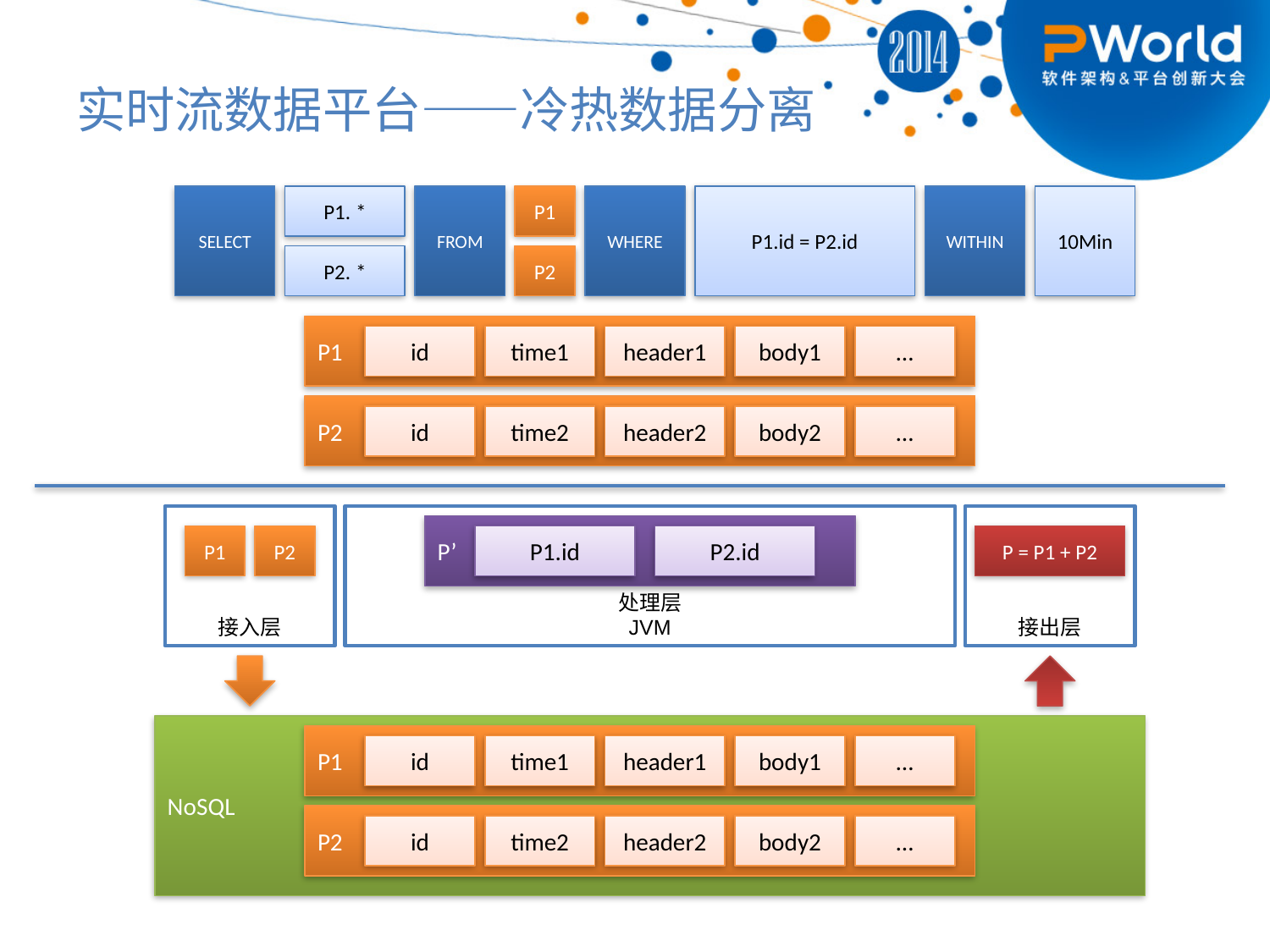

# 实时流数据平台——冷热数据分离
SELECT
P1. *
FROM
P1
WHERE
P1.id = P2.id
WITHIN
10Min
P2. *
P2
P1
id
time1
header1
body1
…
P2
id
time2
header2
body2
…
接入层
处理层
JVM
接出层
P’
P1
P2
P1.id
P2.id
P = P1 + P2

NoSQL
P1
id
time1
header1
body1
…
P2
id
time2
header2
body2
…